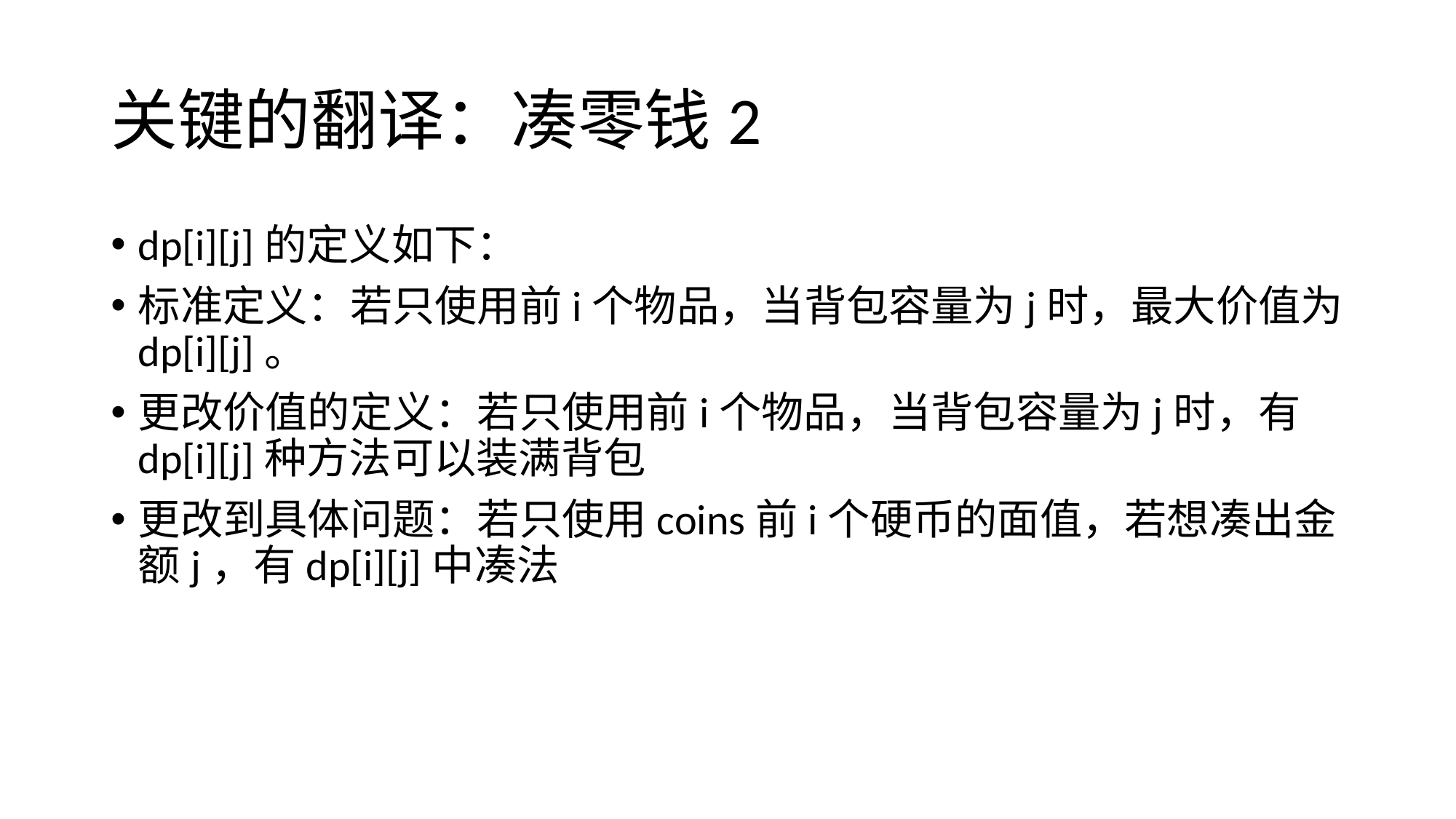

# 关键的翻译：凑零钱2
dp[i][j]的定义如下：
标准定义：若只使用前i个物品，当背包容量为j时，最大价值为dp[i][j]。
更改价值的定义：若只使用前i个物品，当背包容量为j时，有dp[i][j]种方法可以装满背包
更改到具体问题：若只使用coins前i个硬币的面值，若想凑出金额j，有dp[i][j]中凑法